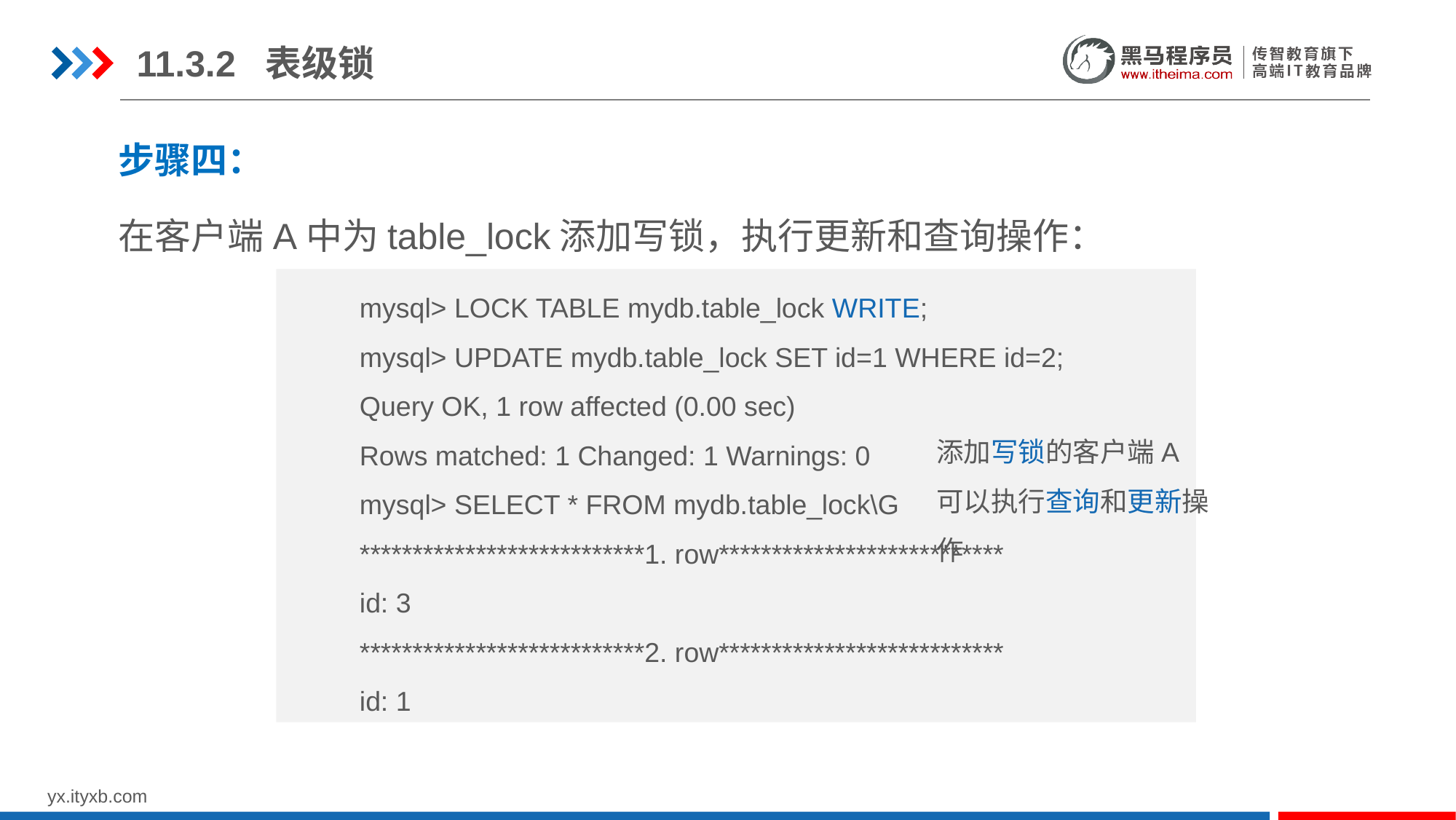

11.3.2  表级锁
步骤四：
在客户端A中为table_lock添加写锁，执行更新和查询操作：
mysql> LOCK TABLE mydb.table_lock WRITE;
mysql> UPDATE mydb.table_lock SET id=1 WHERE id=2;
Query OK, 1 row affected (0.00 sec)
Rows matched: 1 Changed: 1 Warnings: 0
mysql> SELECT * FROM mydb.table_lock\G
***************************1. row***************************
id: 3
***************************2. row***************************
id: 1
添加写锁的客户端A可以执行查询和更新操作